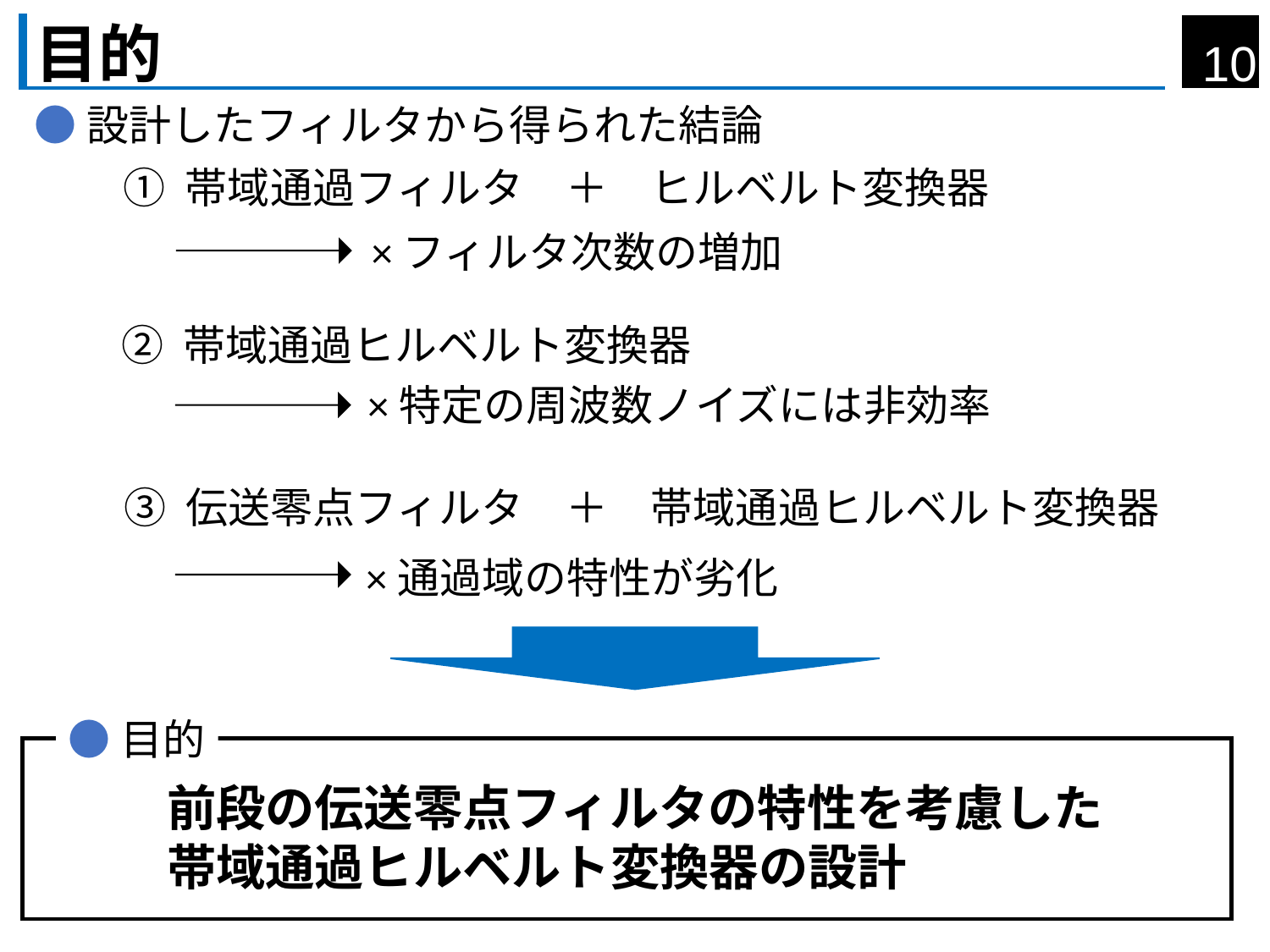

# 目的
●設計したフィルタから得られた結論
① 帯域通過フィルタ　＋　ヒルベルト変換器
×フィルタ次数の増加

② 帯域通過ヒルベルト変換器
×特定の周波数ノイズには非効率

③ 伝送零点フィルタ　＋　帯域通過ヒルベルト変換器
×通過域の特性が劣化

●目的

前段の伝送零点フィルタの特性を考慮した
帯域通過ヒルベルト変換器の設計